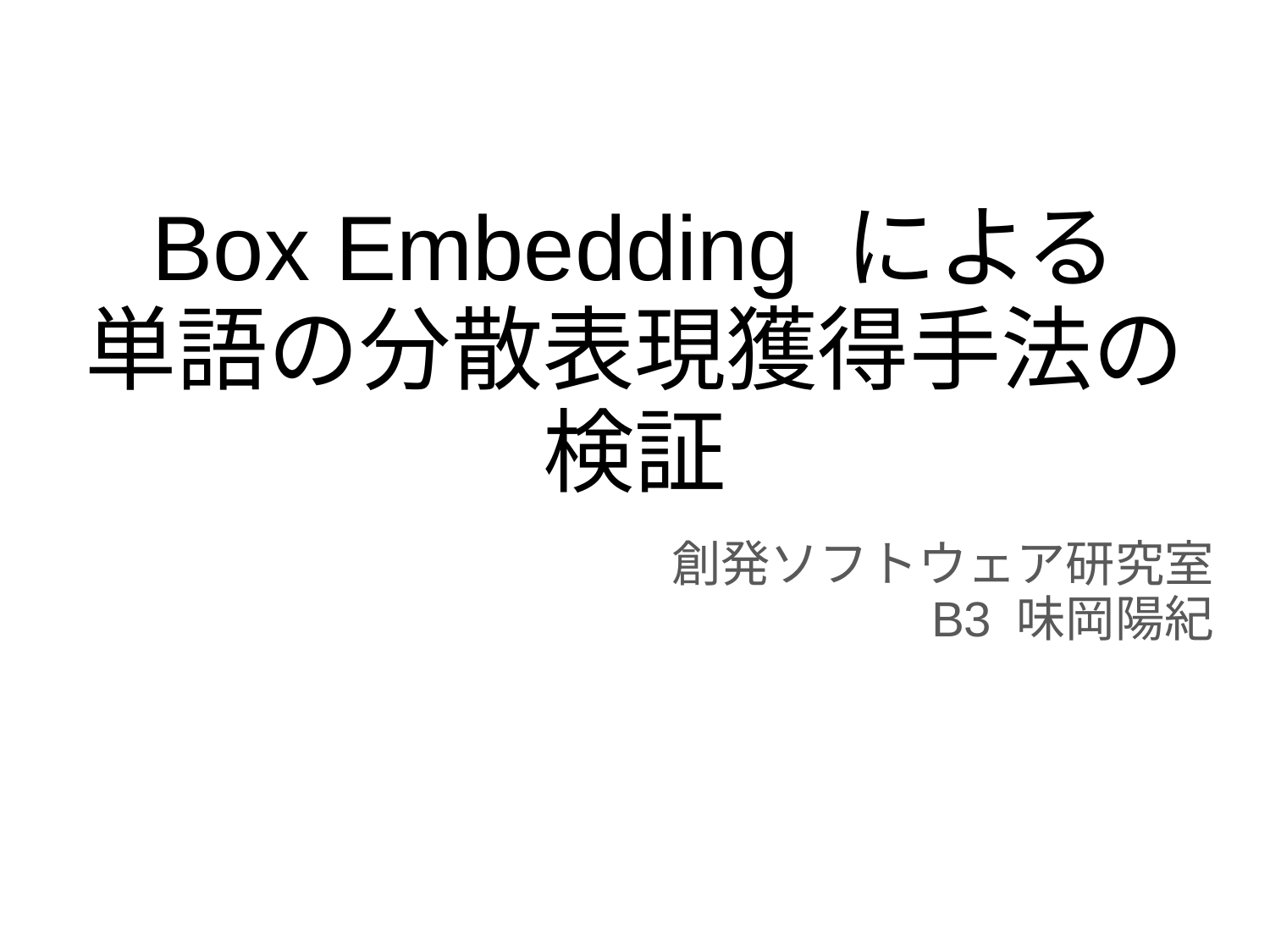

# Box Embedding による
単語の分散表現獲得手法の検証
創発ソフトウェア研究室
B3 味岡陽紀